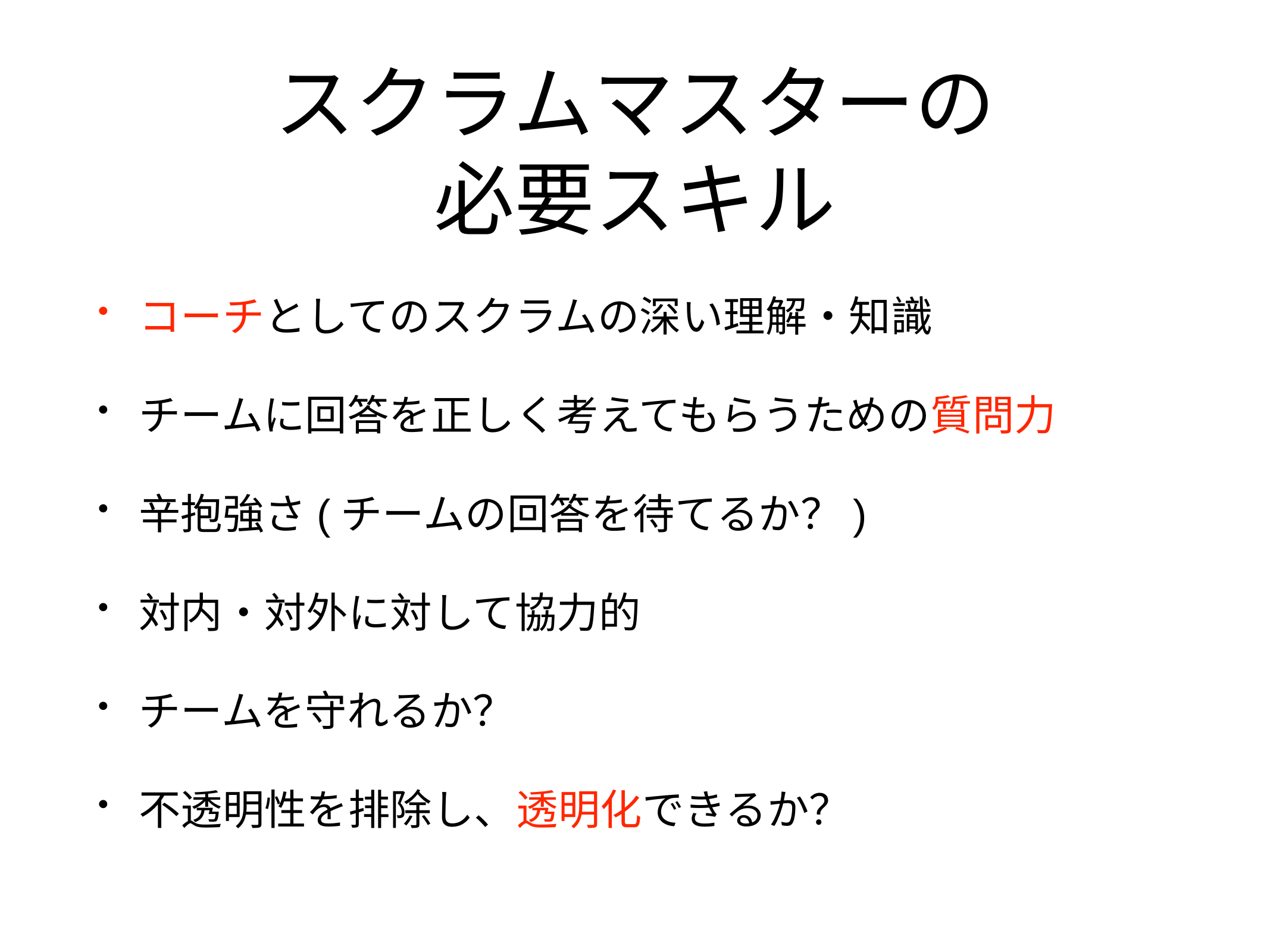

# スクラムマスターの 必要スキル
コーチとしてのスクラムの深い理解・知識
チームに回答を正しく考えてもらうための質問力
辛抱強さ(チームの回答を待てるか？)
対内・対外に対して協力的
チームを守れるか？
不透明性を排除し、透明化できるか？